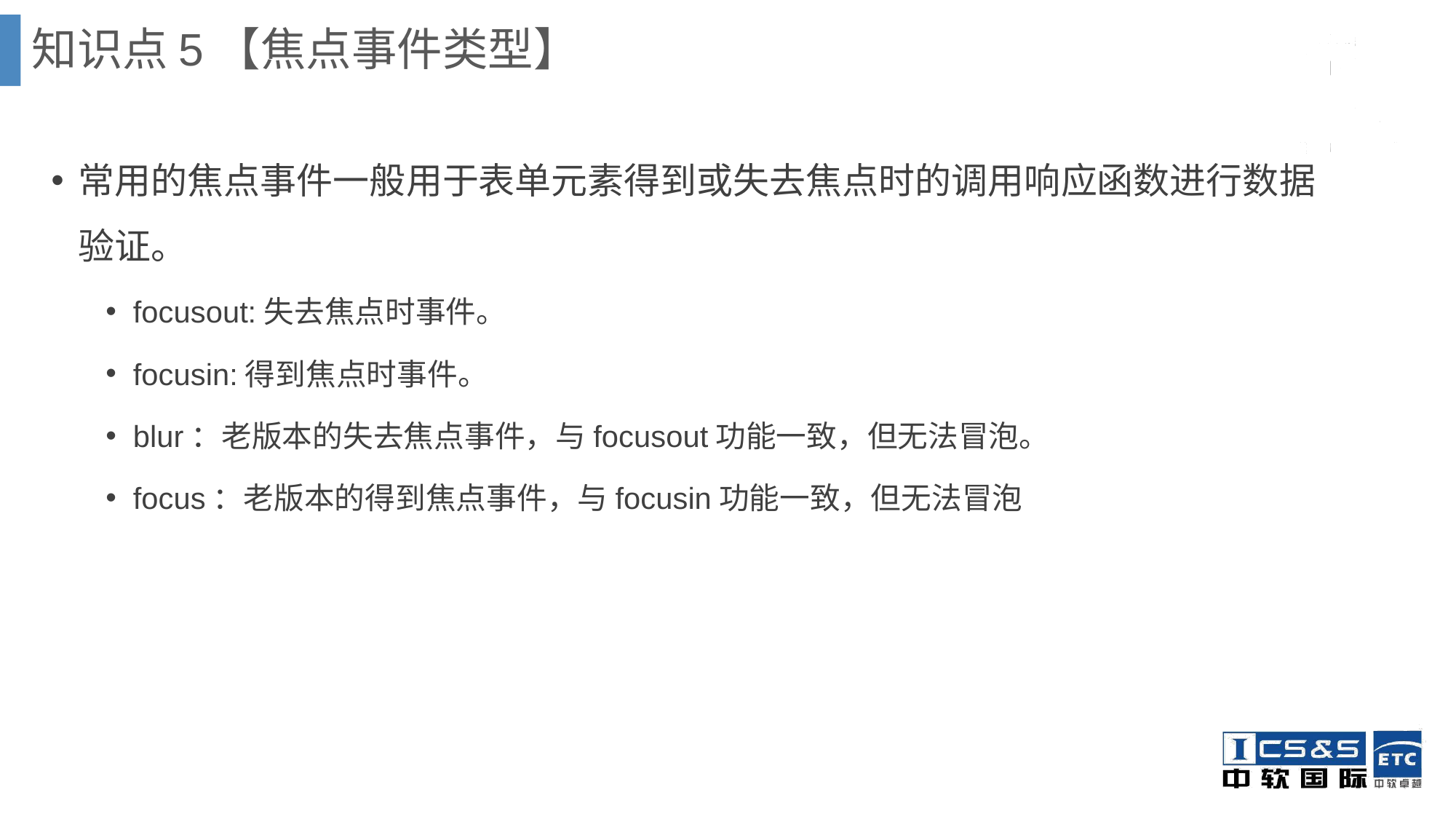

知识点5【焦点事件类型】
常用的焦点事件一般用于表单元素得到或失去焦点时的调用响应函数进行数据验证。
focusout:失去焦点时事件。
focusin:得到焦点时事件。
blur：老版本的失去焦点事件，与focusout功能一致，但无法冒泡。
focus：老版本的得到焦点事件，与focusin功能一致，但无法冒泡